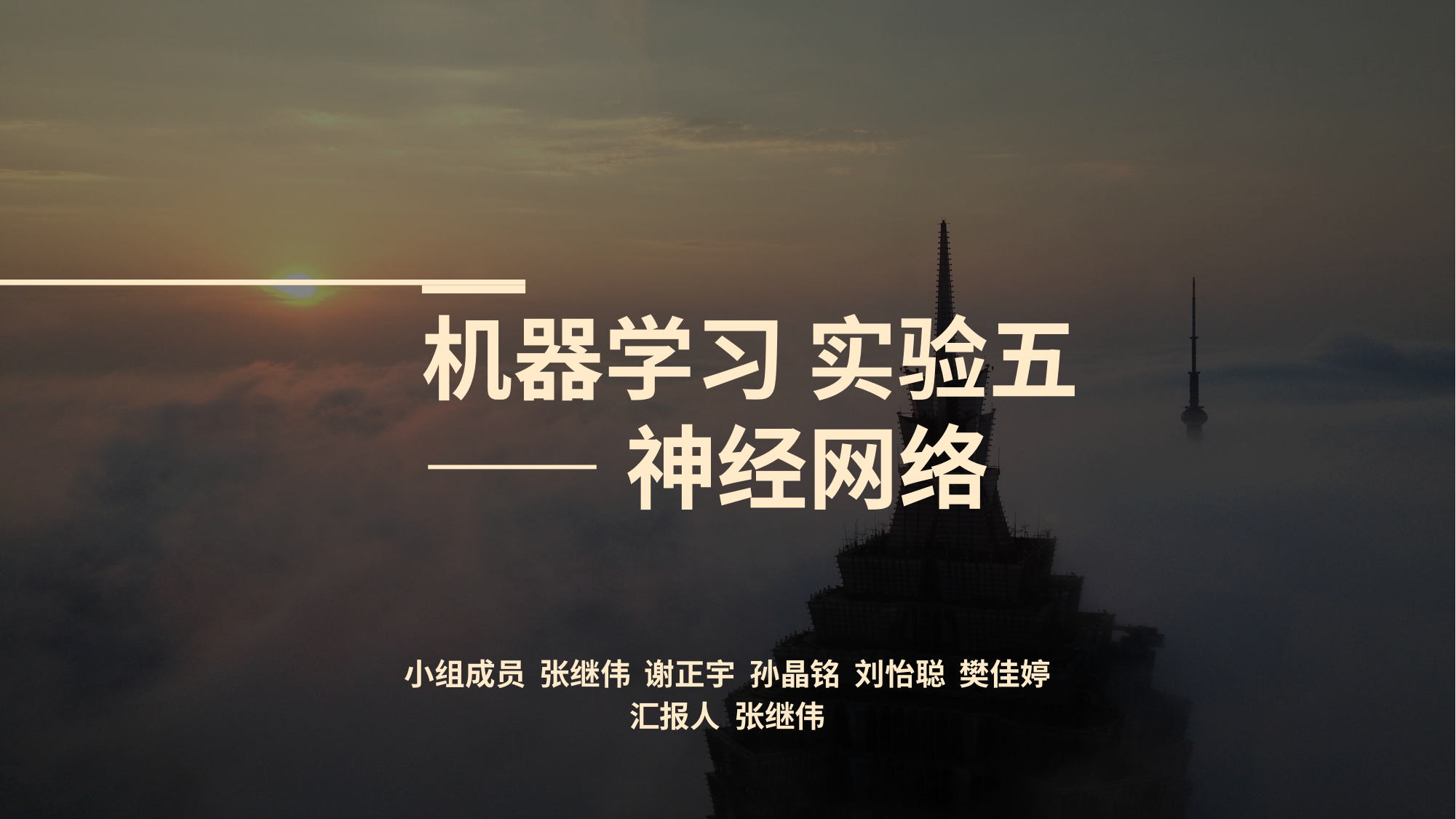

机器学习 实验五
——神经网络
小组成员  张继伟  谢正宇  孙晶铭  刘怡聪  樊佳婷
汇报人  张继伟